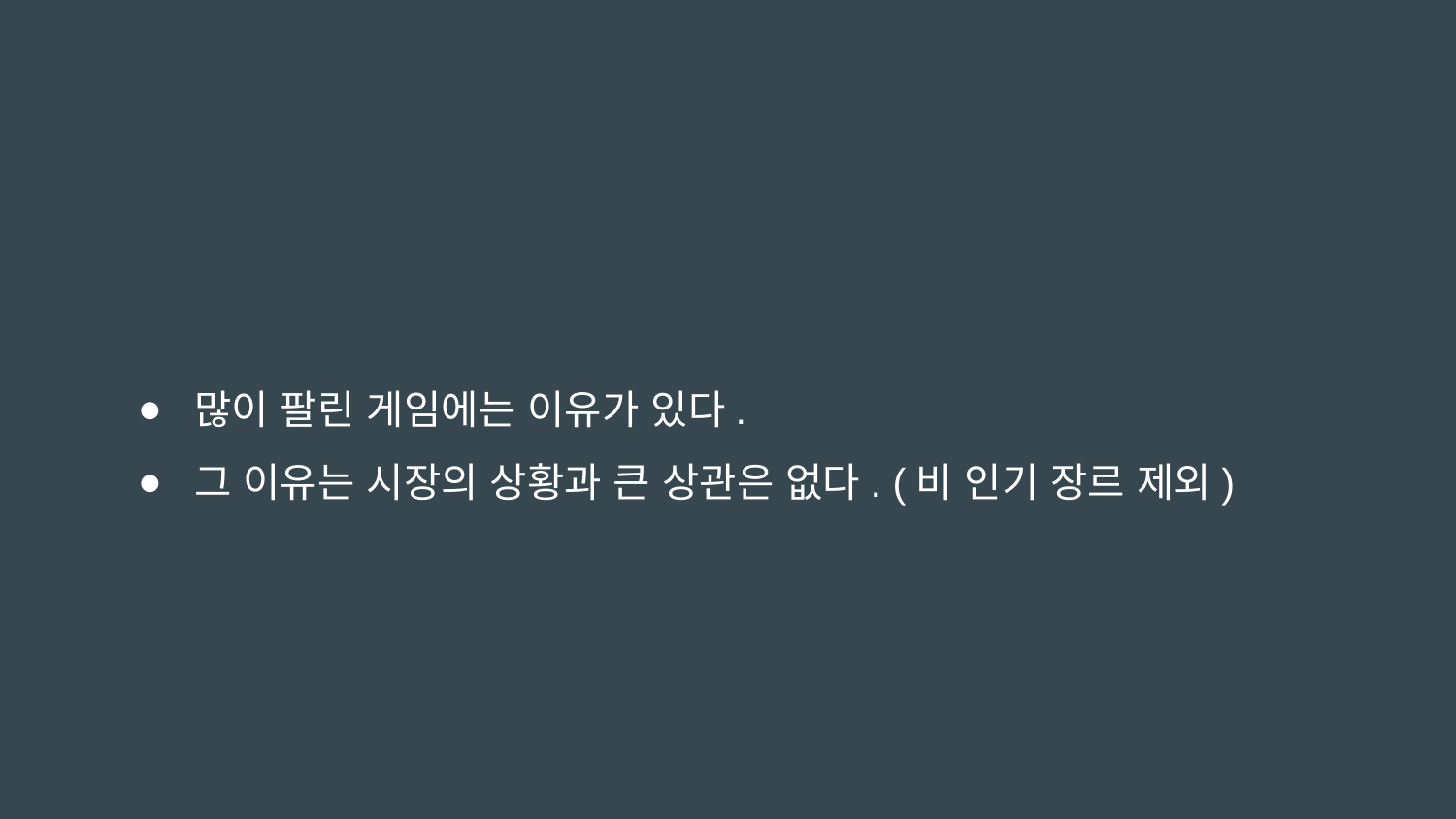

많이 팔린 게임에는 이유가 있다.
그 이유는 시장의 상황과 큰 상관은 없다. (비 인기 장르 제외)